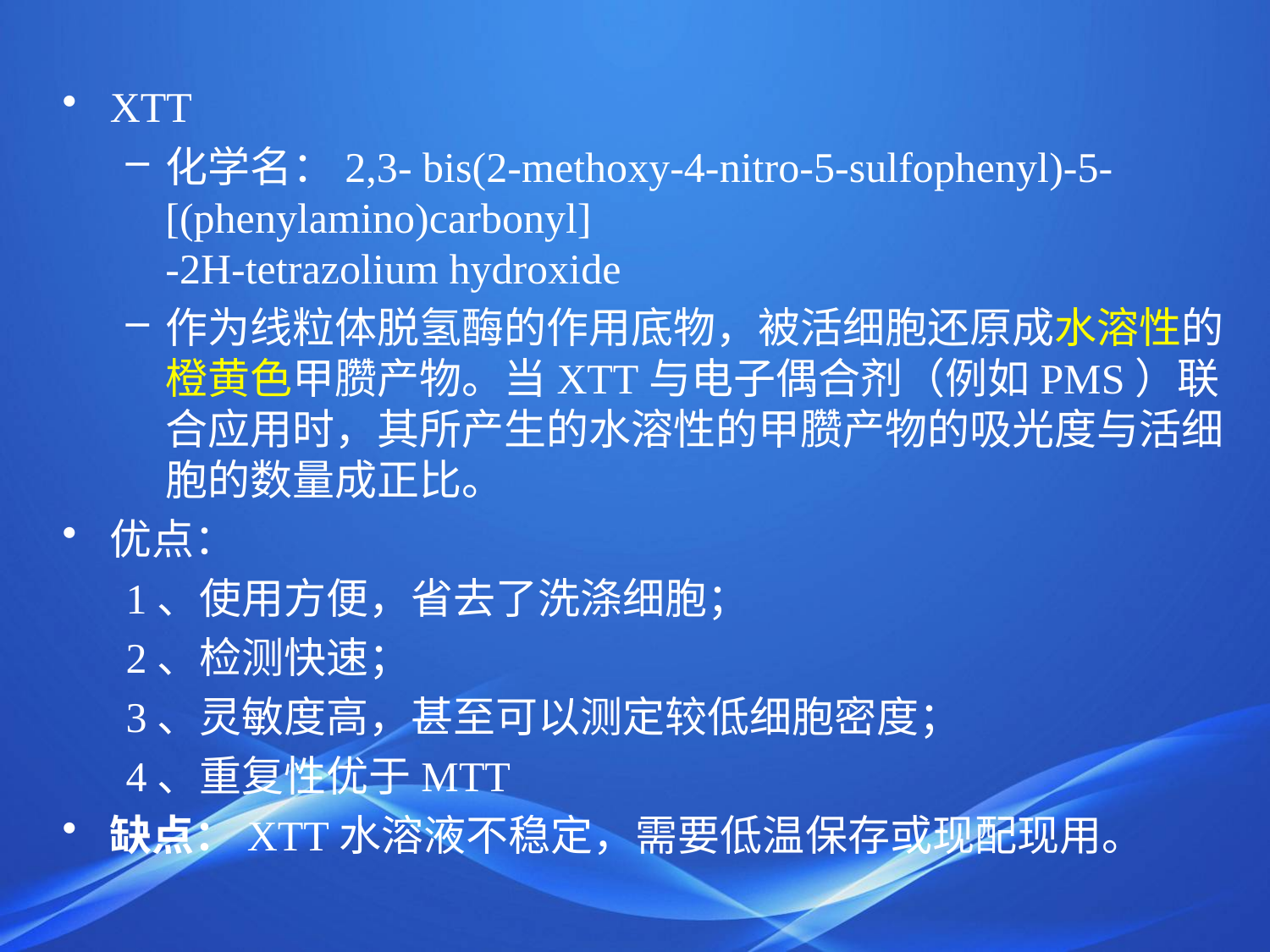

XTT
化学名：2,3- bis(2-methoxy-4-nitro-5-sulfophenyl)-5-[(phenylamino)carbonyl] 
-2H-tetrazolium hydroxide
作为线粒体脱氢酶的作用底物，被活细胞还原成水溶性的橙黄色甲臜产物。当XTT与电子偶合剂（例如PMS）联合应用时，其所产生的水溶性的甲臜产物的吸光度与活细胞的数量成正比。
优点：
1、使用方便，省去了洗涤细胞；
2、检测快速；
3、灵敏度高，甚至可以测定较低细胞密度；
4、重复性优于MTT
缺点：XTT水溶液不稳定，需要低温保存或现配现用。